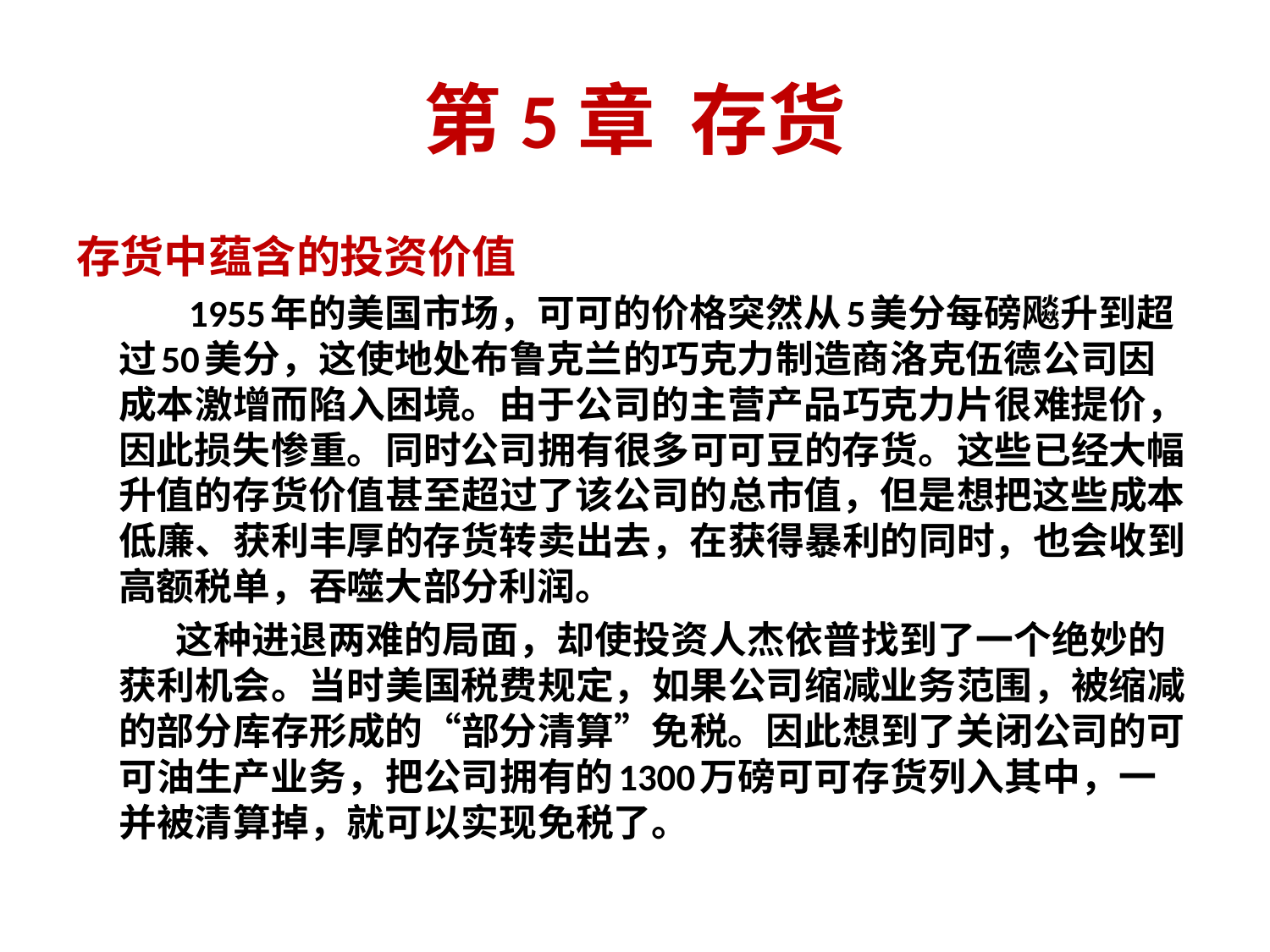

# 第5章  存货
存货中蕴含的投资价值
             1955年的美国市场，可可的价格突然从5美分每磅飚升到超过50美分，这使地处布鲁克兰的巧克力制造商洛克伍德公司因成本激增而陷入困境。由于公司的主营产品巧克力片很难提价，因此损失惨重。同时公司拥有很多可可豆的存货。这些已经大幅升值的存货价值甚至超过了该公司的总市值，但是想把这些成本低廉、获利丰厚的存货转卖出去，在获得暴利的同时，也会收到高额税单，吞噬大部分利润。
           这种进退两难的局面，却使投资人杰依普找到了一个绝妙的获利机会。当时美国税费规定，如果公司缩减业务范围，被缩减的部分库存形成的“部分清算”免税。因此想到了关闭公司的可可油生产业务，把公司拥有的1300万磅可可存货列入其中，一并被清算掉，就可以实现免税了。